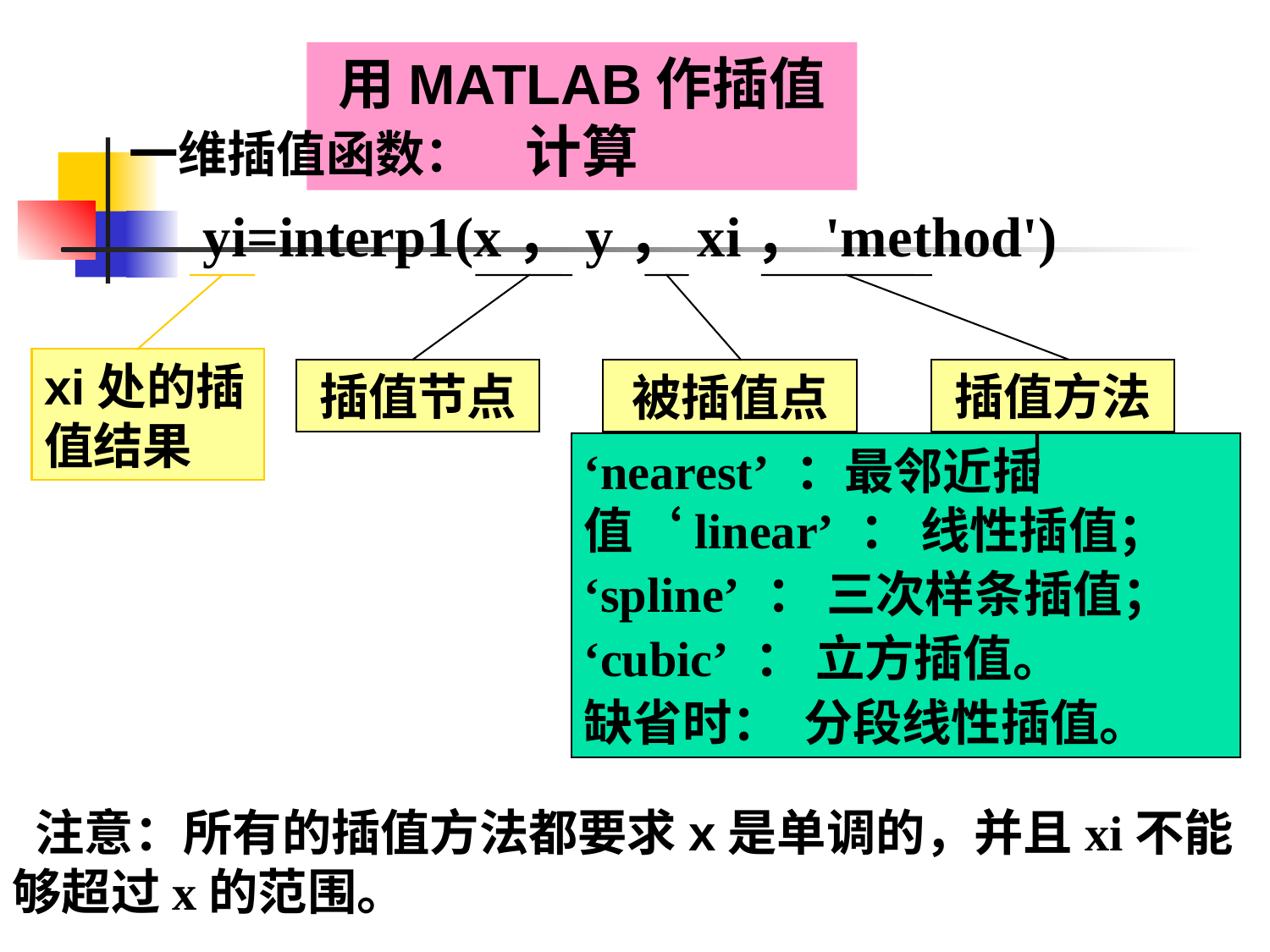

用MATLAB作插值计算

一维插值函数：
yi=interp1(x，y，xi，'method')

xi处的插值结果

插值节点

被插值点

插值方法
‘nearest’ ：最邻近插值‘linear’ ： 线性插值；
‘spline’ ： 三次样条插值；
‘cubic’ ： 立方插值。
缺省时：  分段线性插值。

 注意：所有的插值方法都要求x是单调的，并且xi不能够超过x的范围。